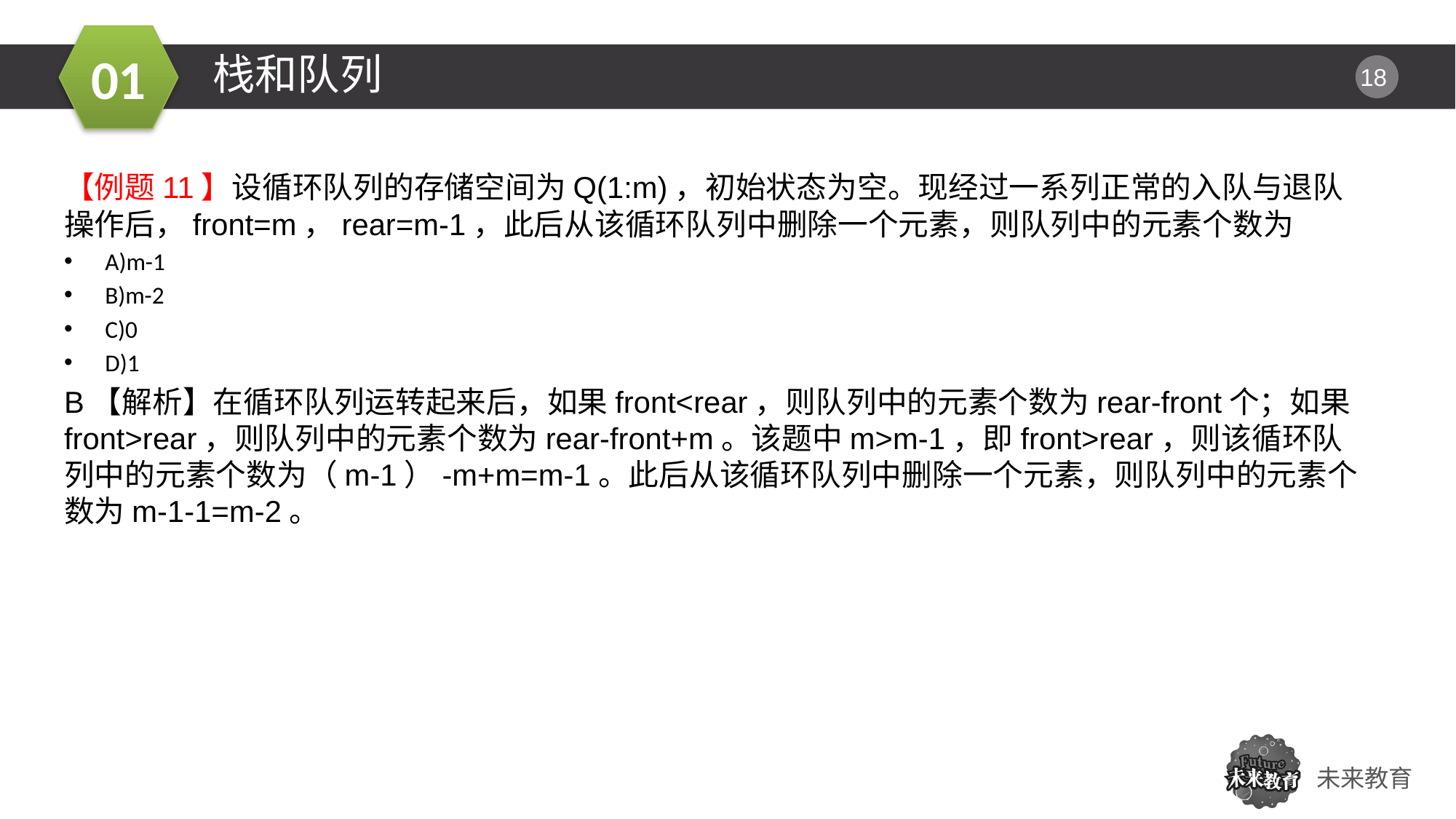

栈和队列
【例题11】设循环队列的存储空间为Q(1:m)，初始状态为空。现经过一系列正常的入队与退队操作后，front=m，rear=m-1，此后从该循环队列中删除一个元素，则队列中的元素个数为
A)m-1
B)m-2
C)0
D)1
B【解析】在循环队列运转起来后，如果front<rear，则队列中的元素个数为rear-front个；如果front>rear，则队列中的元素个数为rear-front+m。该题中m>m-1，即front>rear，则该循环队列中的元素个数为（m-1）-m+m=m-1。此后从该循环队列中删除一个元素，则队列中的元素个数为m-1-1=m-2。
01